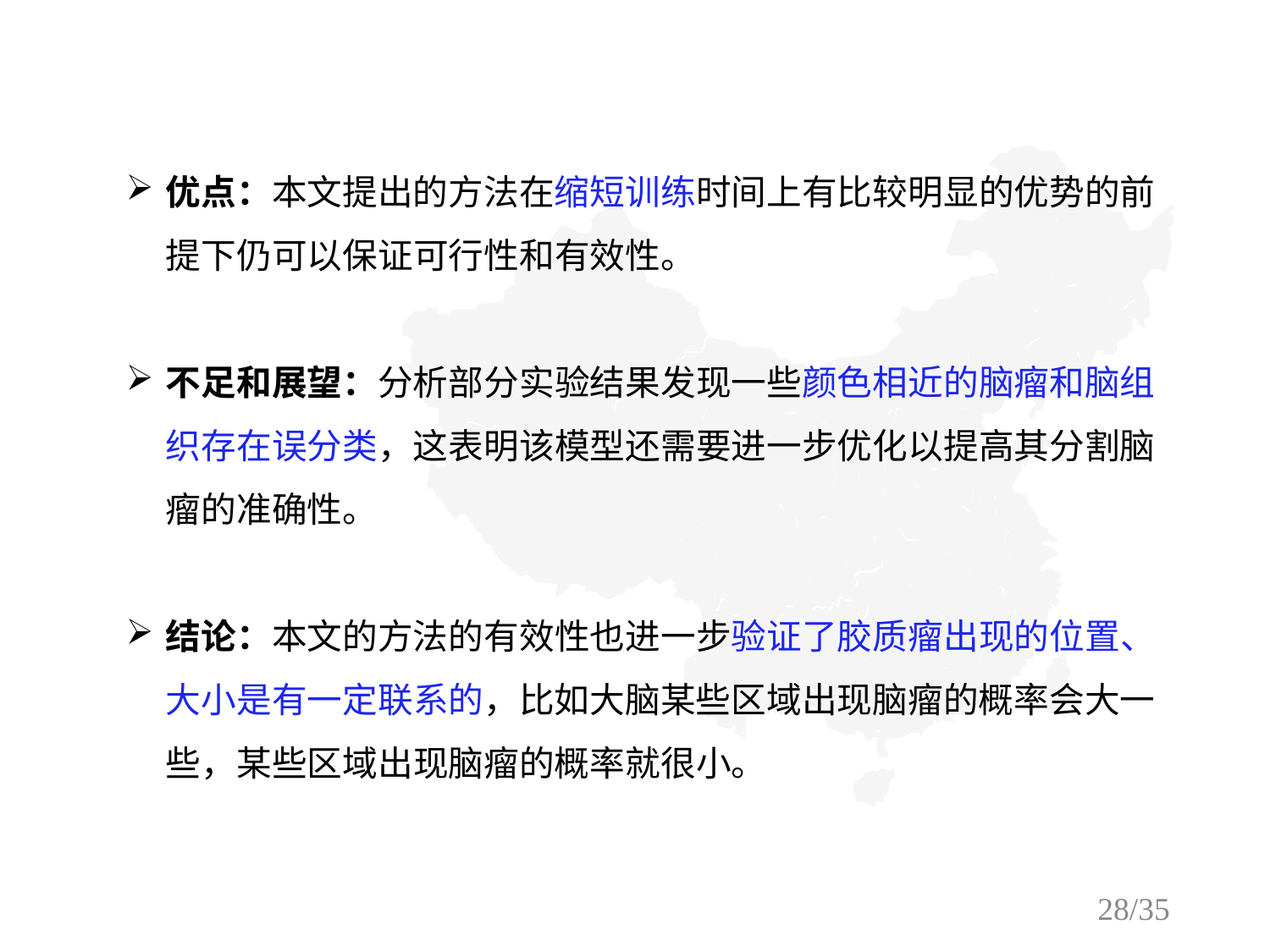

优点：本文提出的方法在缩短训练时间上有比较明显的优势的前提下仍可以保证可行性和有效性。

不足和展望：分析部分实验结果发现一些颜色相近的脑瘤和脑组织存在误分类，这表明该模型还需要进一步优化以提高其分割脑瘤的准确性。

结论：本文的方法的有效性也进一步验证了胶质瘤出现的位置、大小是有一定联系的，比如大脑某些区域出现脑瘤的概率会大一些，某些区域出现脑瘤的概率就很小。

28/35